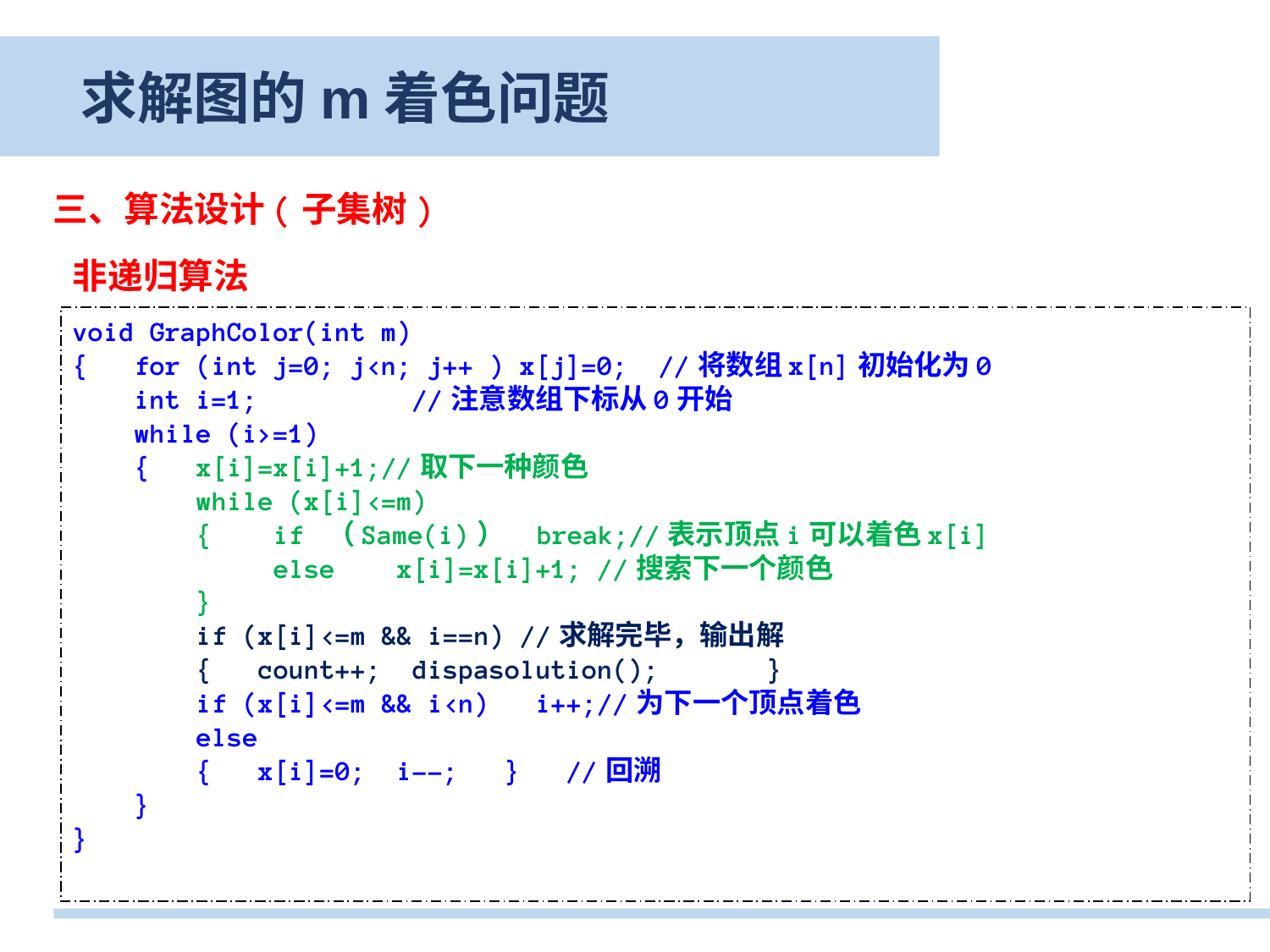

求解图的m着色问题
三、算法设计(子集树)
非递归算法
void GraphColor(int m)
{   for (int j=0; j<n; j++ ) x[j]=0;  //将数组x[n]初始化为0
    int i=1;          //注意数组下标从0开始
    while (i>=1)
    {   x[i]=x[i]+1;//取下一种颜色
        while (x[i]<=m)
        {    if （Same(i)）    break;//表示顶点i可以着色x[i]
             else    x[i]=x[i]+1; //搜索下一个颜色
        }
        if (x[i]<=m && i==n) //求解完毕，输出解
        {   count++;  dispasolution();       }
        if (x[i]<=m && i<n)   i++;//为下一个顶点着色
        else
        {   x[i]=0;  i--;   }   //回溯
    }
}